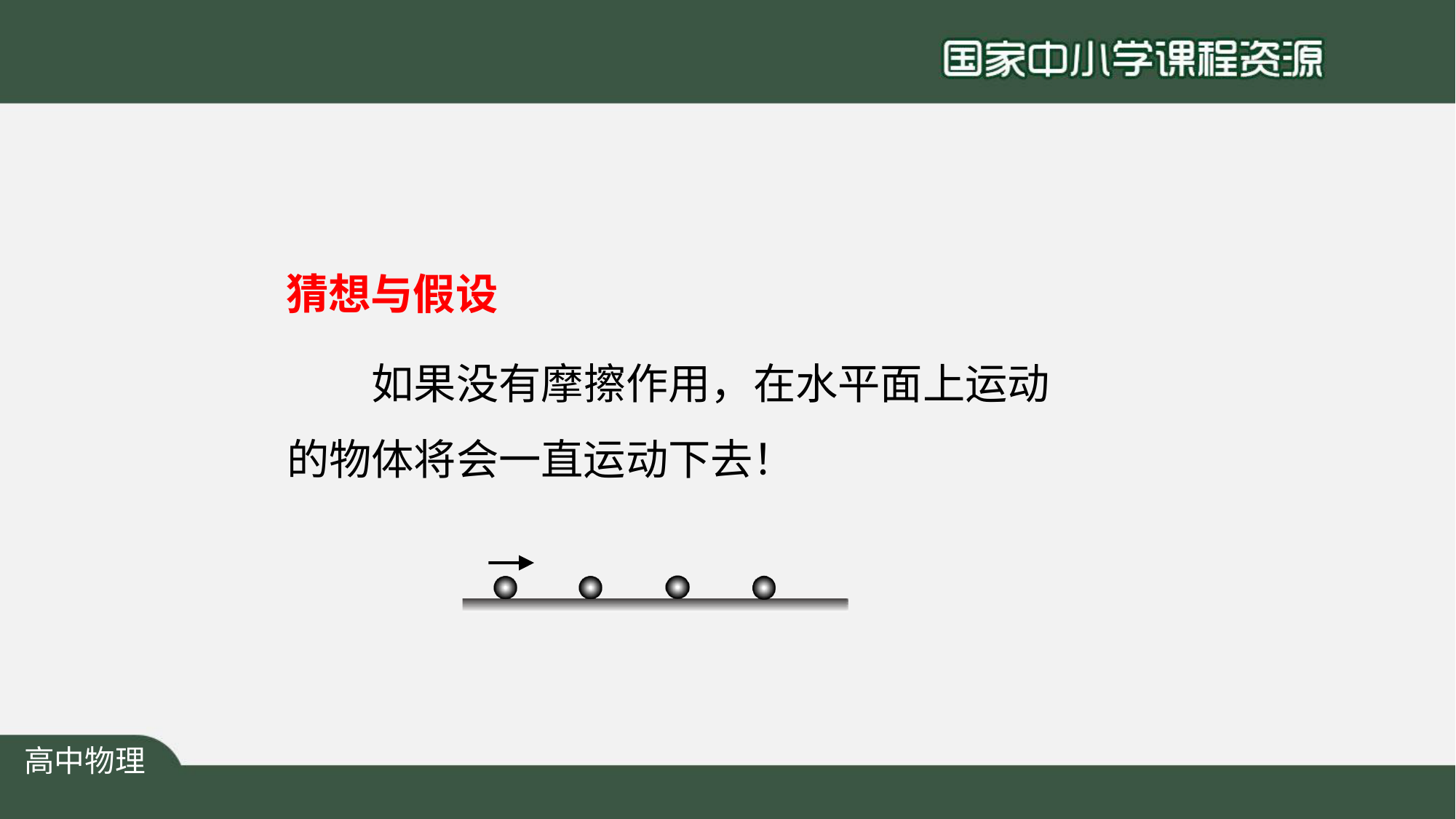

# 猜想与假设
如果没有摩擦作用，在水平面上运动 的物体将会一直运动下去！

高中物理